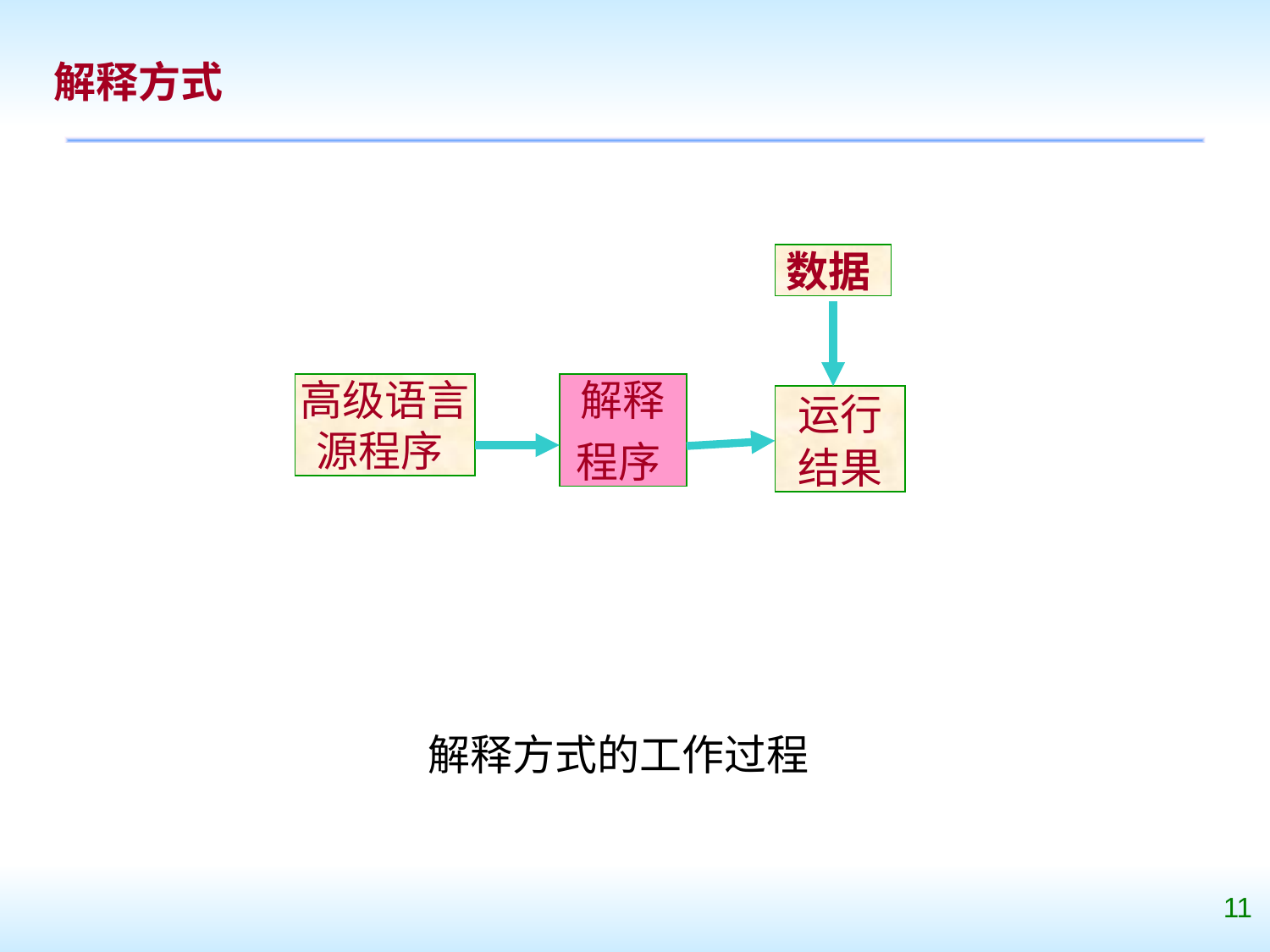

解释方式
数据
高级语言源程序
解释
程序
运行
结果
解释方式的工作过程
11